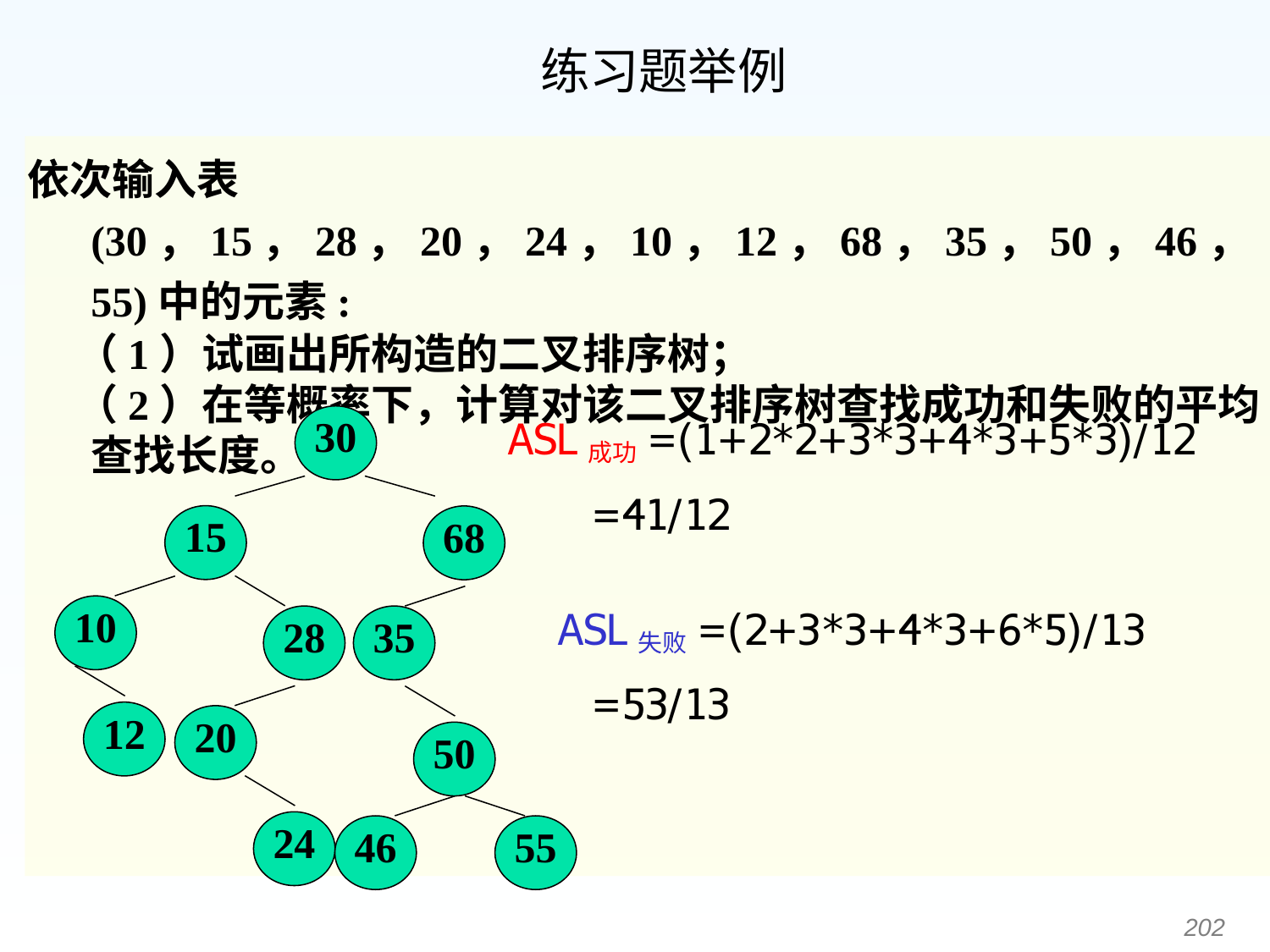

练习题举例
依次输入表(30，15，28，20，24，10，12，68，35，50，46，55)中的元素:
    （1）试画出所构造的二叉排序树；
    （2）在等概率下，计算对该二叉排序树查找成功和失败的平均查找长度。

30

15
68

10
28
35

12
20
50

24
46
55
ASL成功=(1+2*2+3*3+4*3+5*3)/12
           =41/12
ASL失败=(2+3*3+4*3+6*5)/13
           =53/13
202